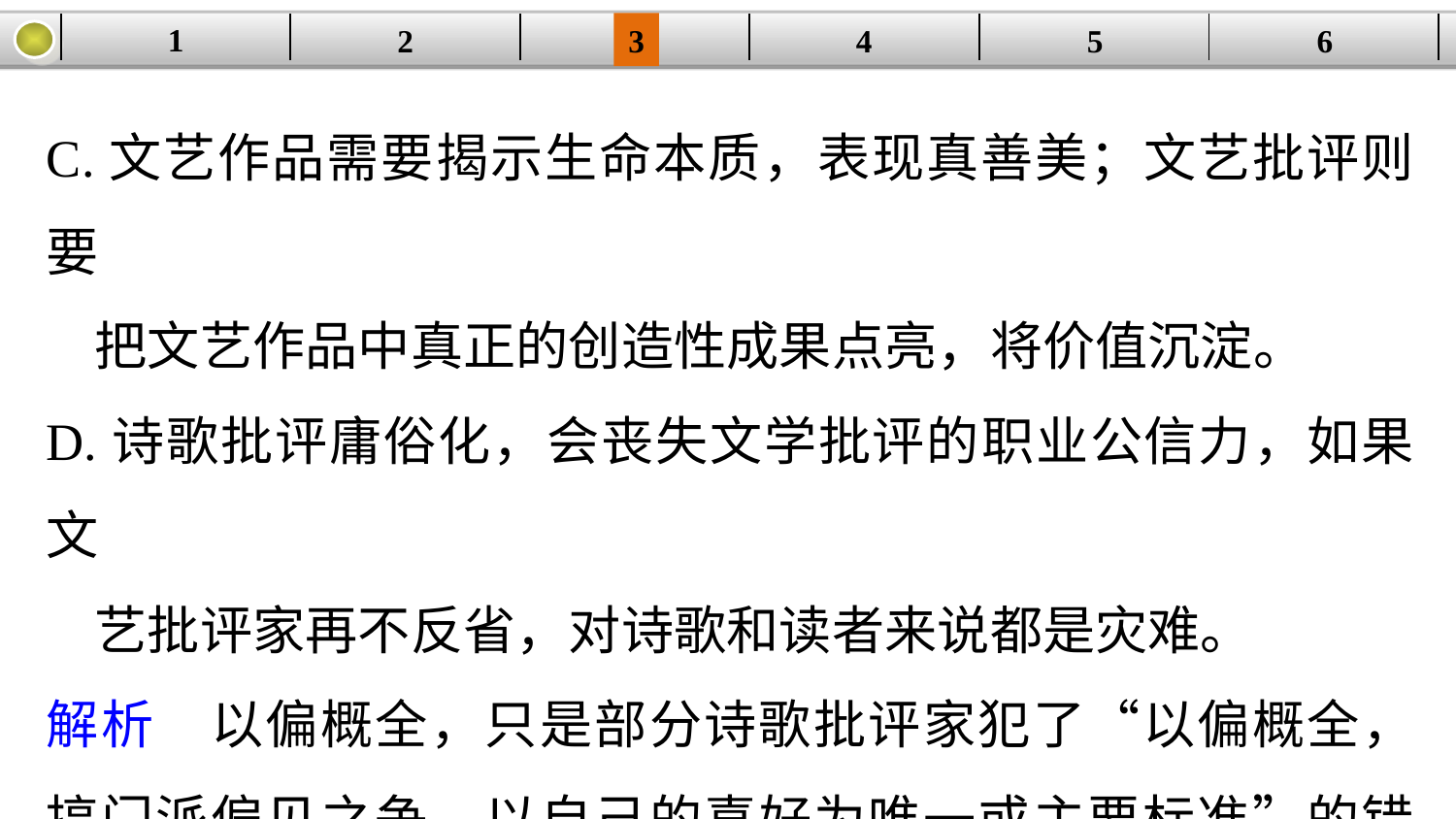

1
3
4
5
6
2
|  |  |  |  |  |  |
| --- | --- | --- | --- | --- | --- |

C.文艺作品需要揭示生命本质，表现真善美；文艺批评则要
   把文艺作品中真正的创造性成果点亮，将价值沉淀。
D.诗歌批评庸俗化，会丧失文学批评的职业公信力，如果文
   艺批评家再不反省，对诗歌和读者来说都是灾难。
解析　以偏概全，只是部分诗歌批评家犯了“以偏概全，搞门派偏见之争，以自己的喜好为唯一或主要标准”的错误。
答案　B